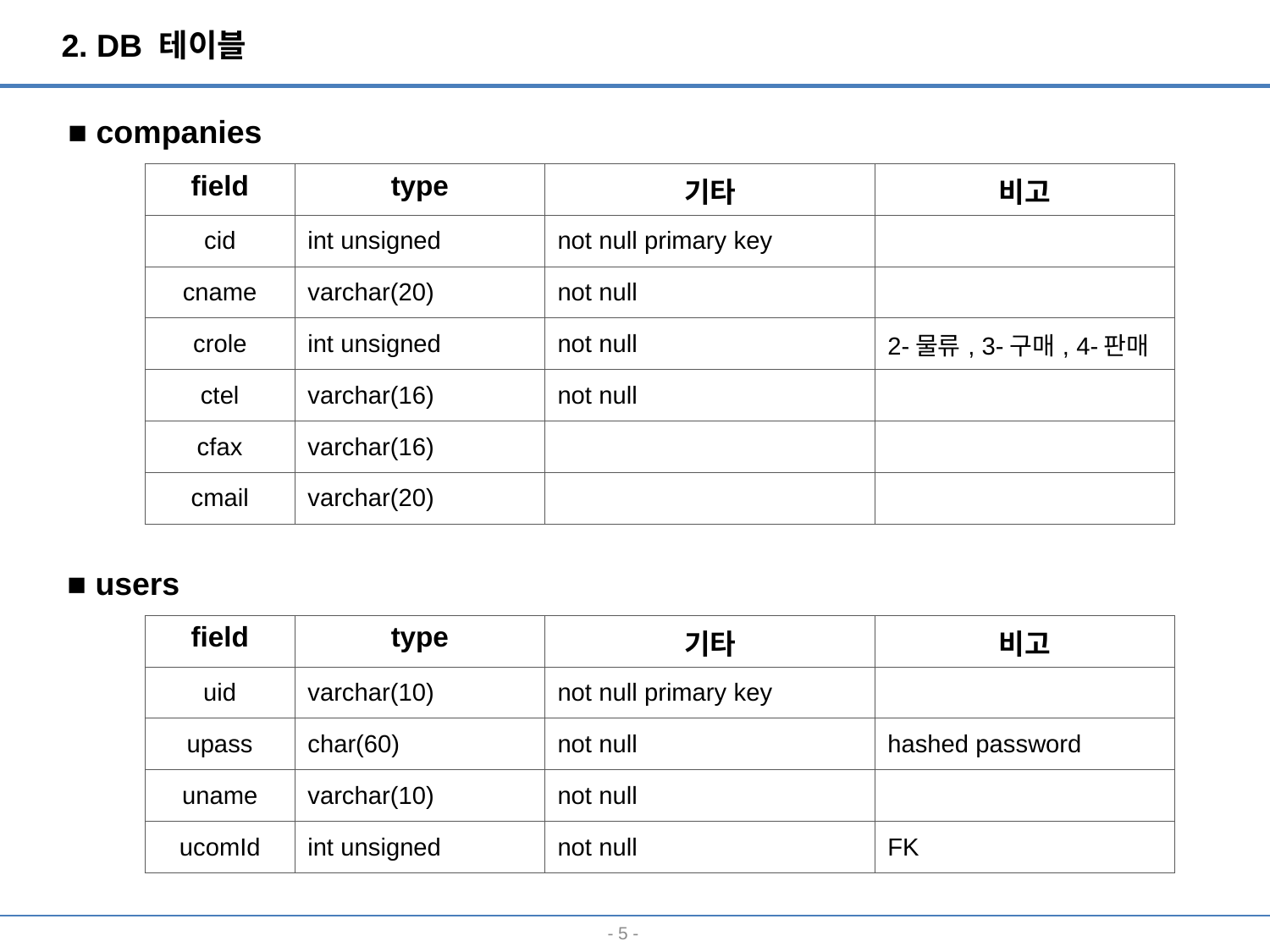

2. DB 테이블
■ companies
| field | type | 기타 | 비고 |
| --- | --- | --- | --- |
| cid | int unsigned | not null primary key |  |
| cname | varchar(20) | not null |  |
| crole | int unsigned | not null | 2-물류, 3-구매, 4-판매 |
| ctel | varchar(16) | not null |  |
| cfax | varchar(16) |  |  |
| cmail | varchar(20) |  |  |
■ users
| field | type | 기타 | 비고 |
| --- | --- | --- | --- |
| uid | varchar(10) | not null primary key |  |
| upass | char(60) | not null | hashed password |
| uname | varchar(10) | not null |  |
| ucomId | int unsigned | not null | FK |
- 5 -